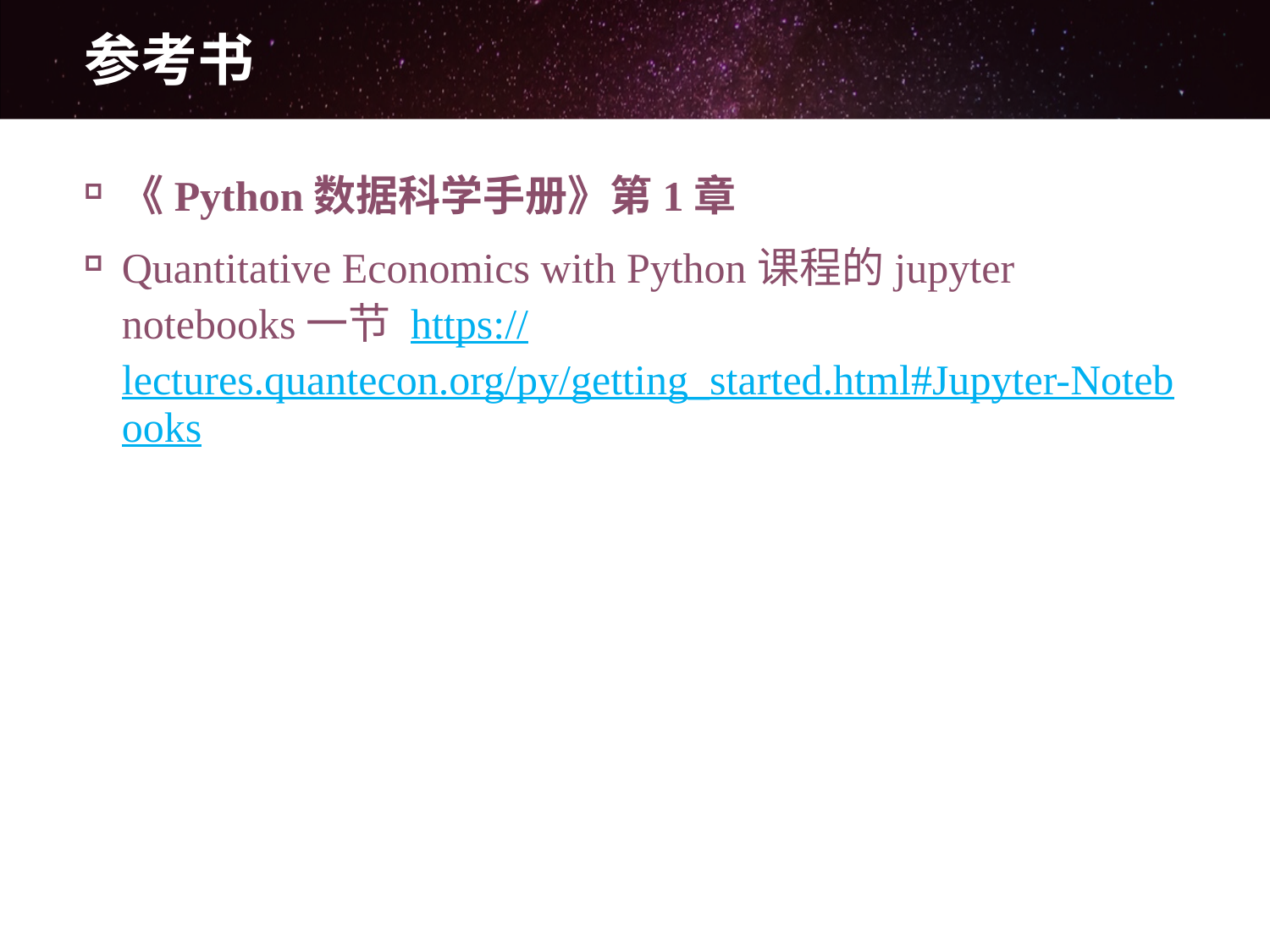

# 参考书
《Python数据科学手册》第1章
Quantitative Economics with Python课程的jupyter notebooks一节 https://lectures.quantecon.org/py/getting_started.html#Jupyter-Notebooks